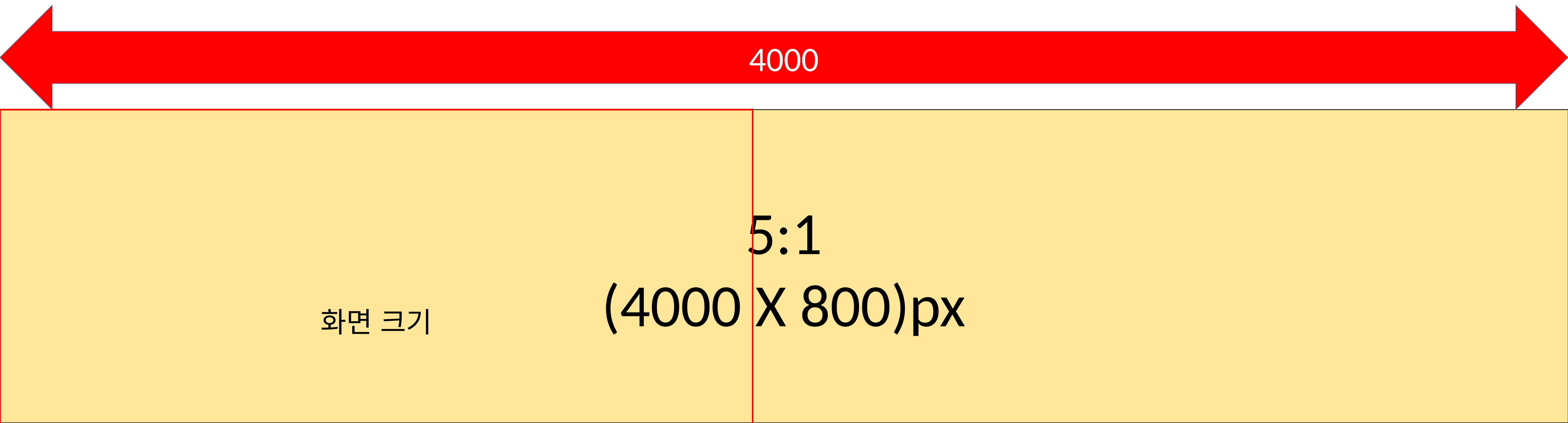

4000
5:1
(4000 X 800)px
화면 크기
1200
16 x 8
(800 x 400)px
16 x 8
(800 x 400)px
16 x 8
(800 x 400)px
16 x 8
(800 x 400)px